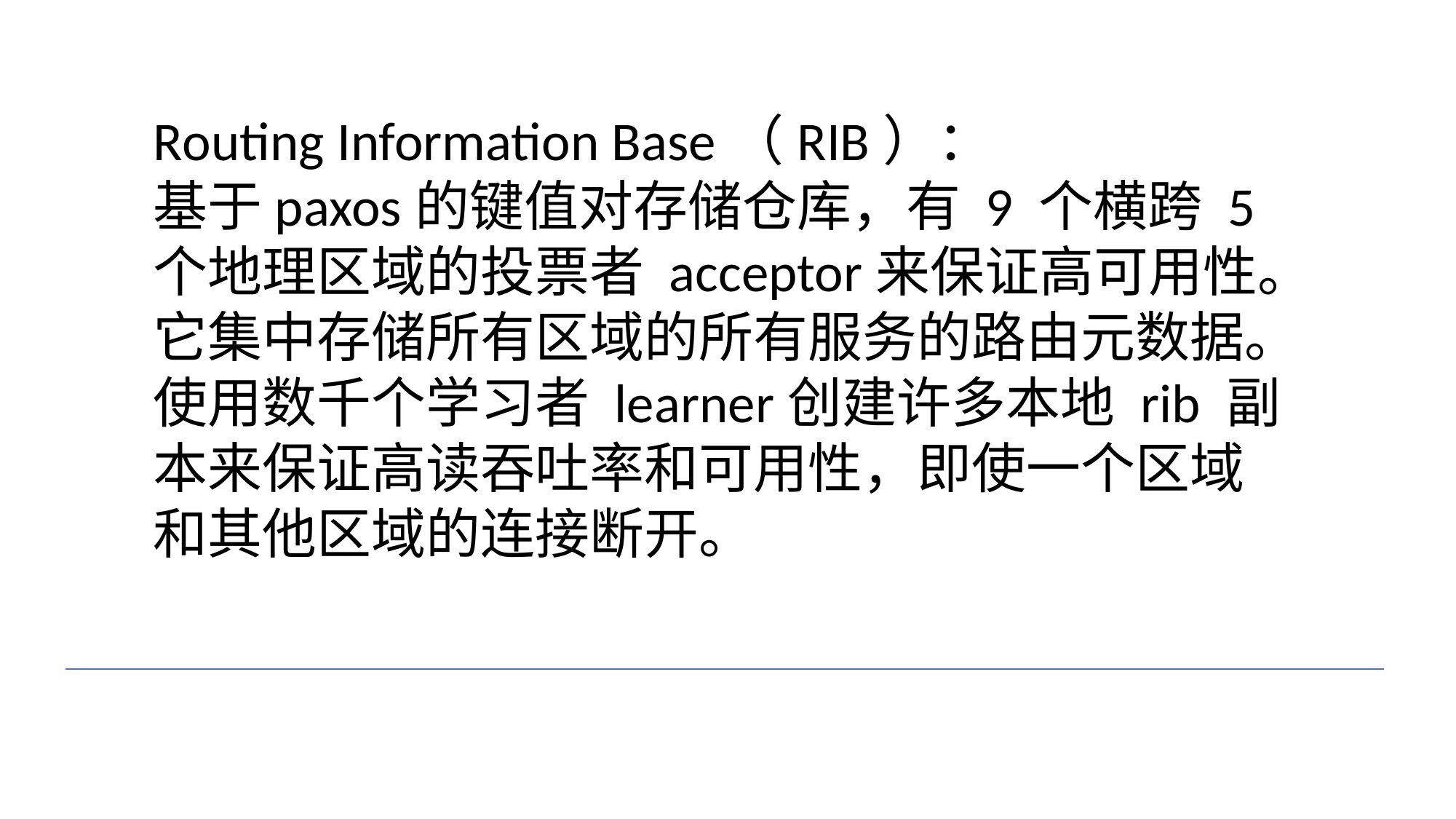

Routing Information Base（RIB）：
基于paxos的键值对存储仓库，有 9 个横跨 5 个地理区域的投票者 acceptor来保证高可用性。它集中存储所有区域的所有服务的路由元数据。使用数千个学习者 learner创建许多本地 rib 副本来保证高读吞吐率和可用性，即使一个区域和其他区域的连接断开。